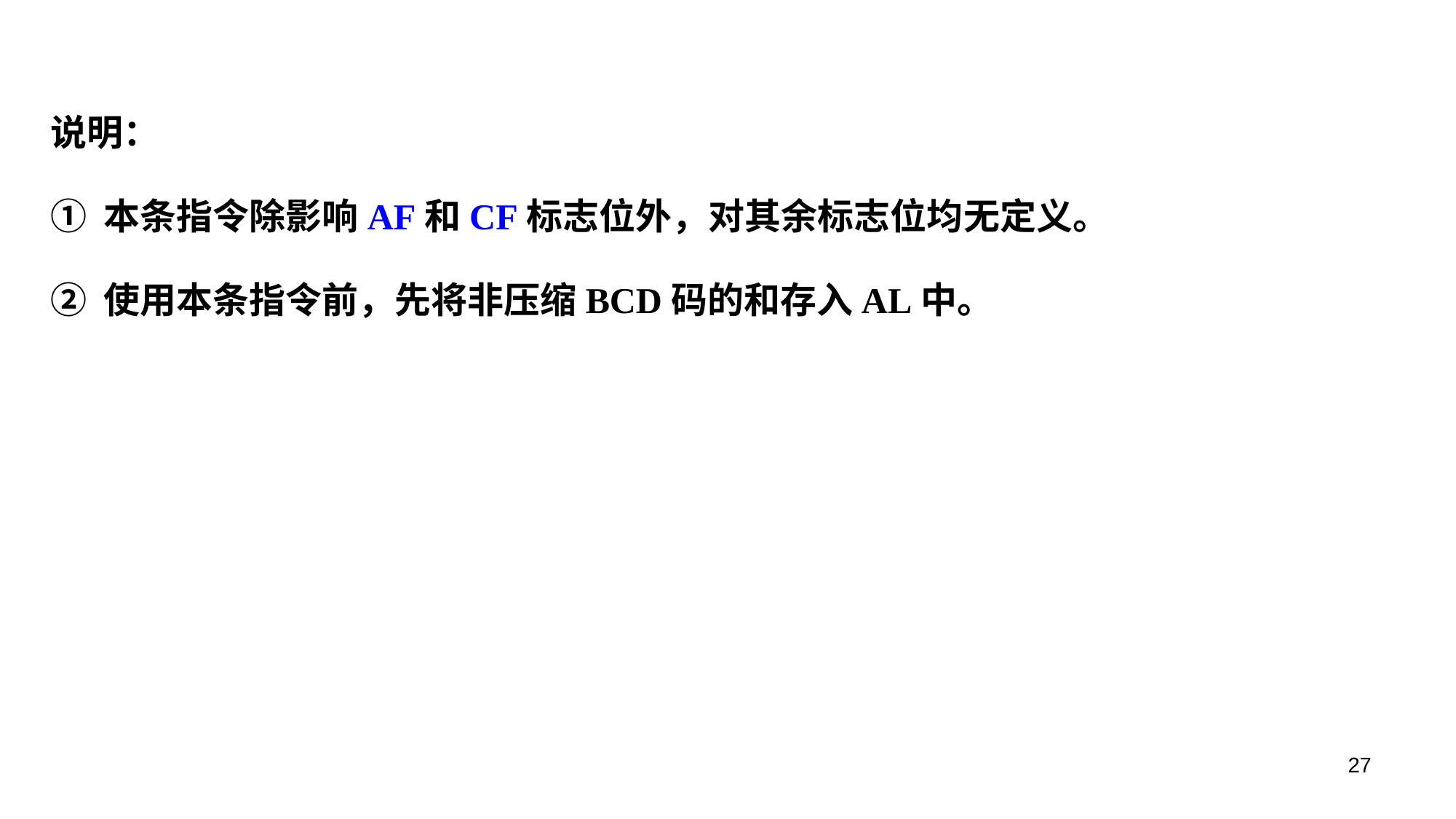

说明：
① 本条指令除影响AF和CF标志位外，对其余标志位均无定义。
② 使用本条指令前，先将非压缩BCD码的和存入AL中。
27